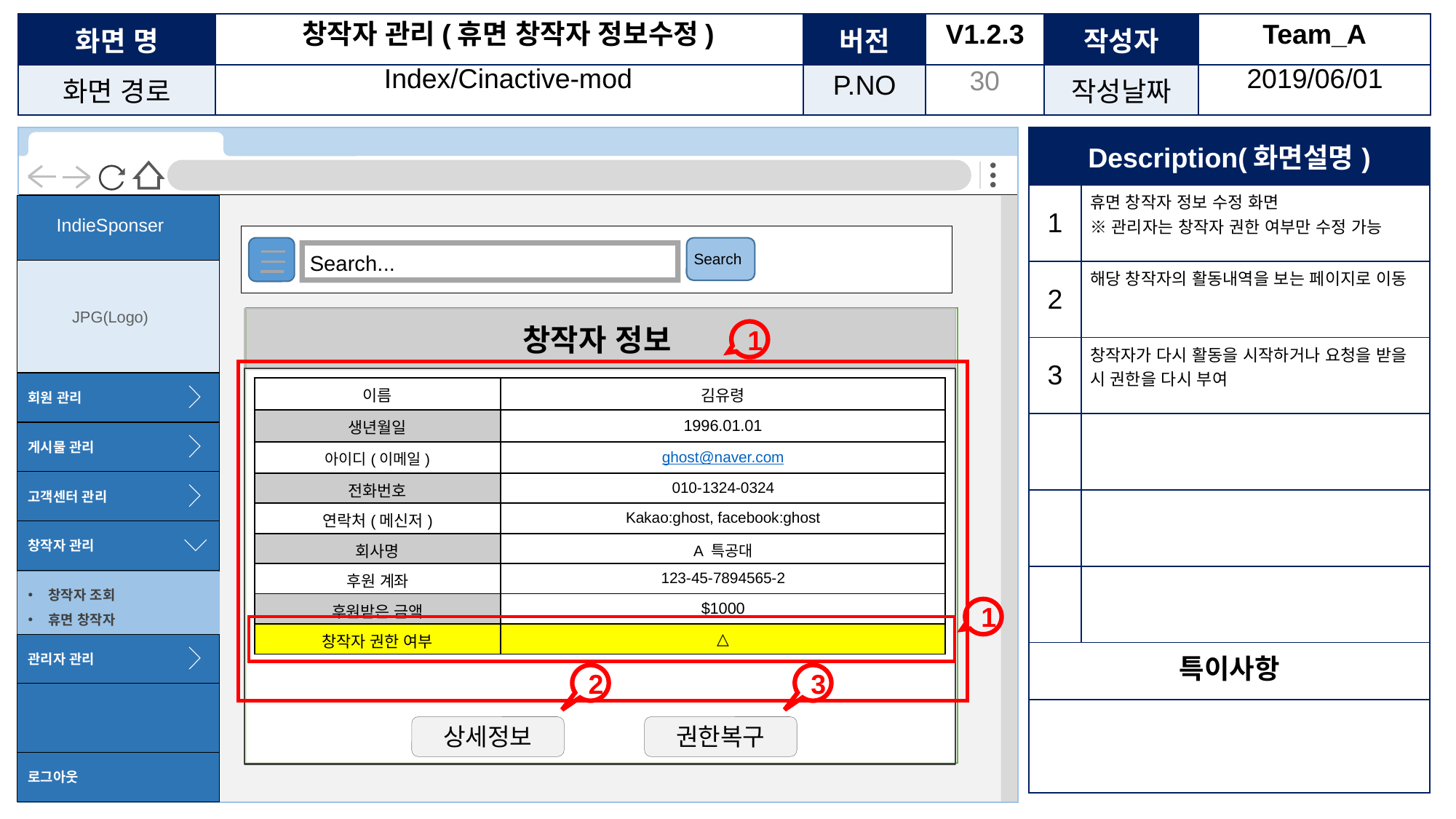

창작자 관리(휴면 창작자 정보수정)
30
Index/Cinactive-mod
2019/06/01
| Description(화면설명) |  |
| --- | --- |
| 1 | 휴면 창작자 정보 수정 화면 ※관리자는 창작자 권한 여부만 수정 가능 |
| 2 | 해당 창작자의 활동내역을 보는 페이지로 이동 |
| 3 | 창작자가 다시 활동을 시작하거나 요청을 받을 시 권한을 다시 부여 |
|  |  |
|  |  |
|  |  |
| 특이사항 |  |
|  |  |

Search

Search...

창작자 정보

1

| 이름 | 김유령 |
| --- | --- |
| 생년월일 | 1996.01.01 |
| 아이디(이메일) | ghost@naver.com |
| 전화번호 | 010-1324-0324 |
| 연락처(메신저) | Kakao:ghost, facebook:ghost |
| 회사명 | A 특공대 |
| 후원 계좌 | 123-45-7894565-2 |
| 후원받은 금액 | $1000 |
| 창작자 권한 여부 | △ |
1

2
3
상세정보
권한복구